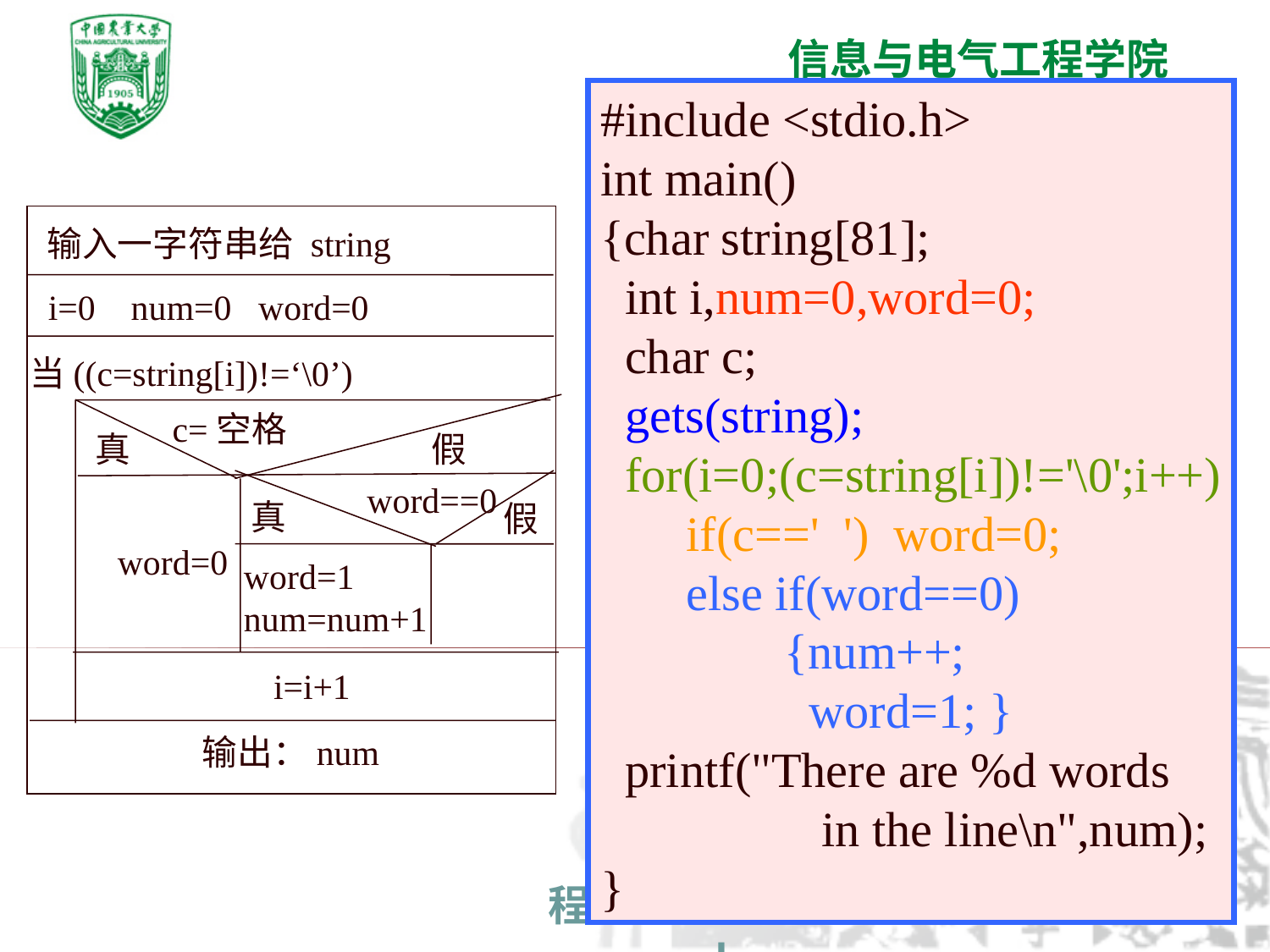

#include <stdio.h>
int main()
{char string[81];
  int i,num=0,word=0;
  char c;
  gets(string);
  for(i=0;(c=string[i])!='\0';i++)
       if(c=='  ')  word=0;
       else if(word==0)
               {num++;
                 word=1; }
  printf("There are %d words
                  in the line\n",num);
}

输入一字符串给 string

i=0    num=0   word=0

当((c=string[i])!=‘\0’)

c=空格
真
假

word==0

真
假
word=0

word=1
num=num+1

i=i+1

输出：num